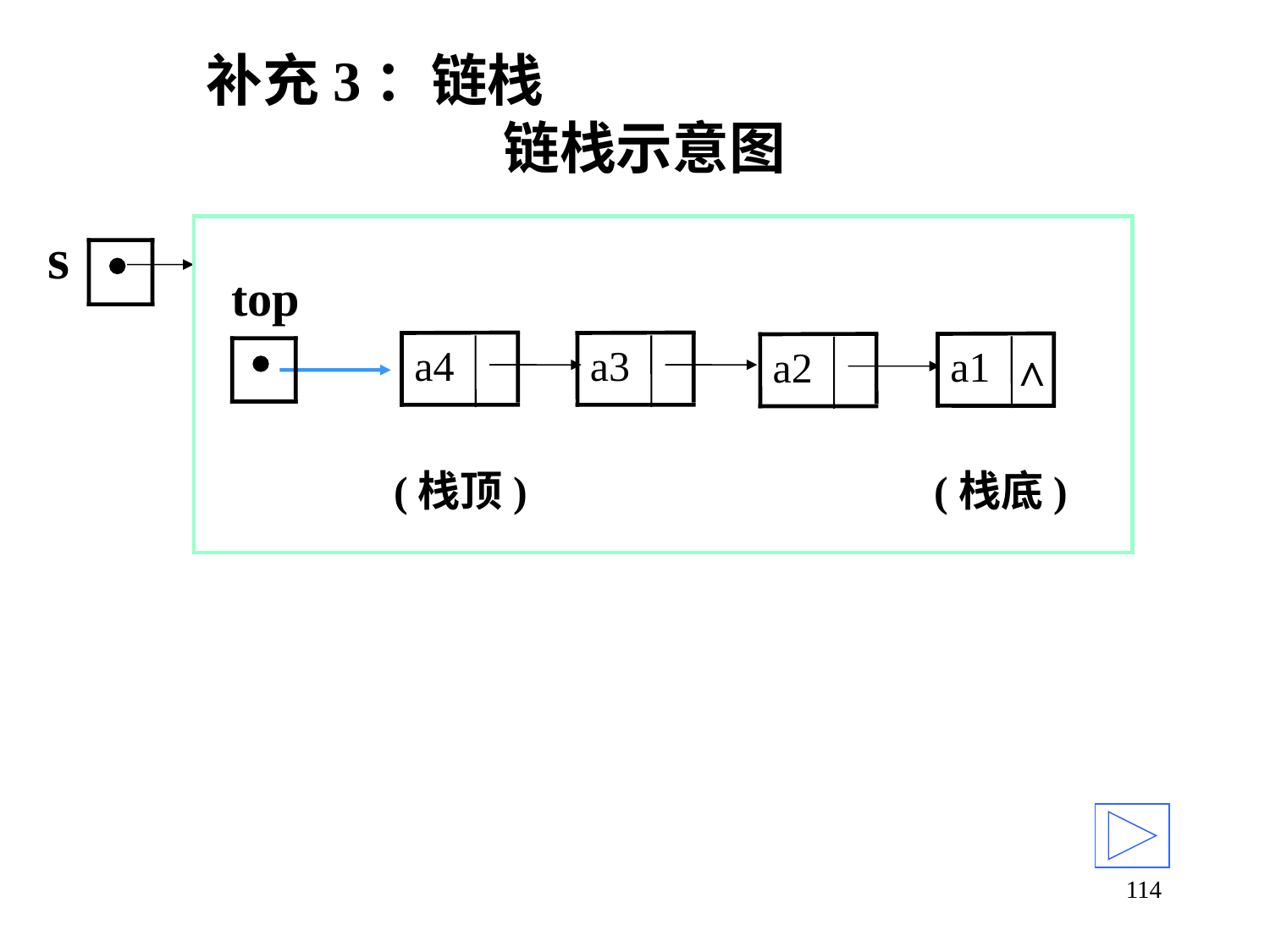

# 补充3：链栈 链栈示意图

top

a4

a3

a1

^

a2

(栈顶)
(栈底)
s

114